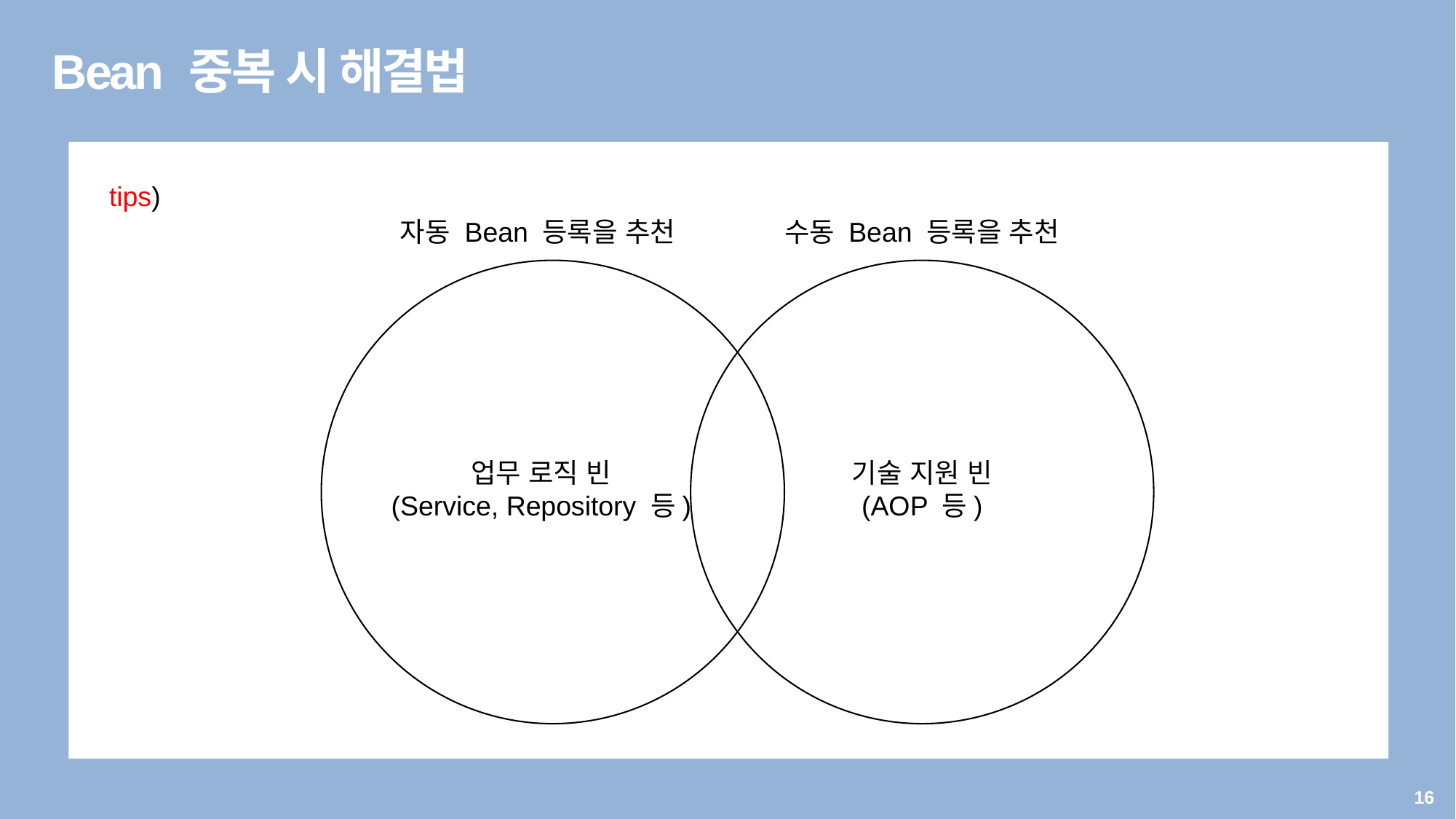

Bean 중복 시 해결법

tips)
자동 Bean 등록을 추천
수동 Bean 등록을 추천

업무 로직 빈
(Service, Repository 등)
기술 지원 빈
(AOP 등)
16